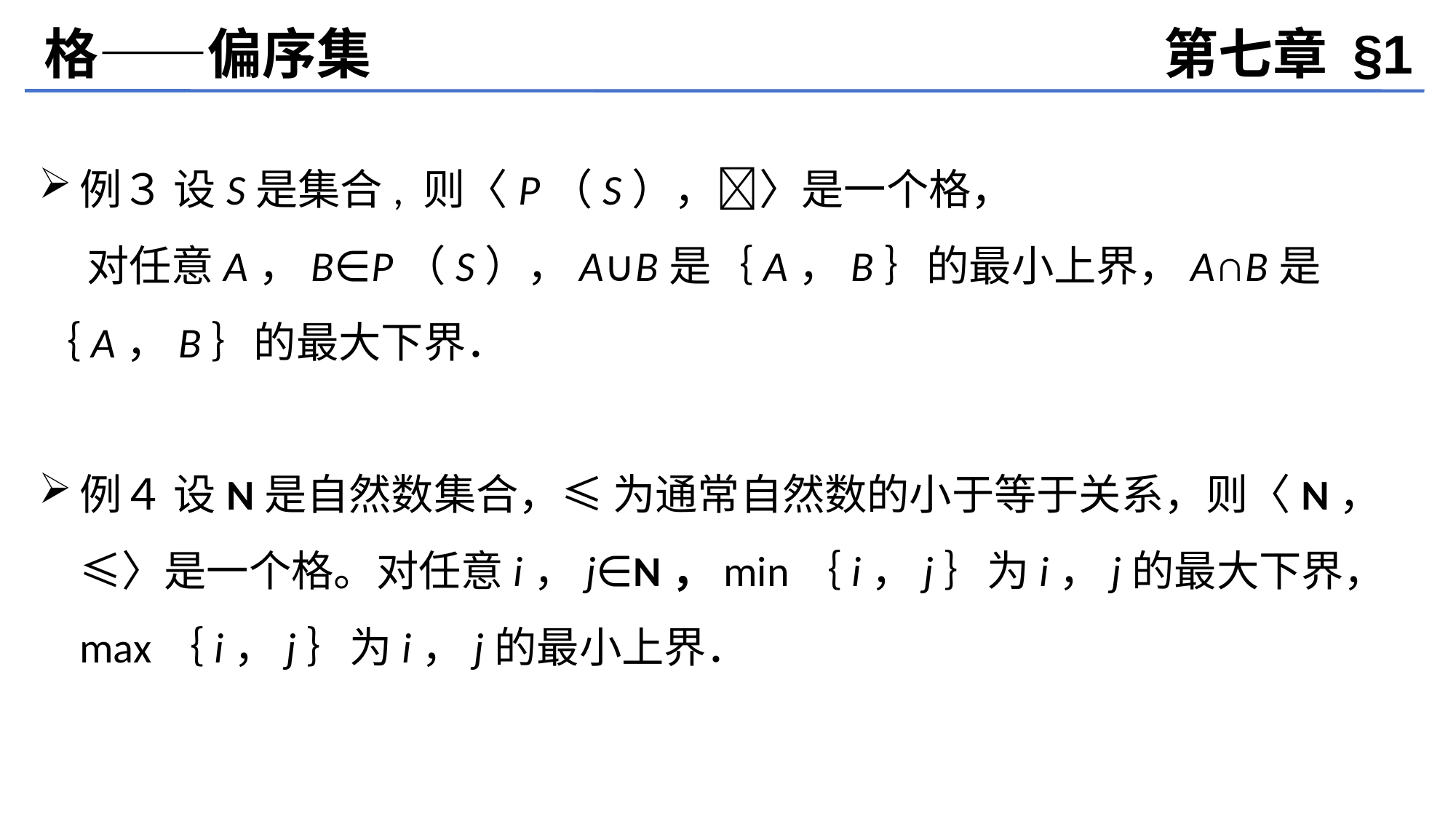

格——偏序集
第七章 §1
例３ 设S是集合, 则〈P（S），⊆〉是一个格，
    对任意A，B∈P（S），A∪B是｛A，B｝的最小上界，A∩B是｛A，B｝的最大下界．

例４ 设N是自然数集合，≤ 为通常自然数的小于等于关系，则〈N，≤〉是一个格。对任意i，j∈N，min｛i，j｝为i，j的最大下界，max｛i，j｝为i，j的最小上界．